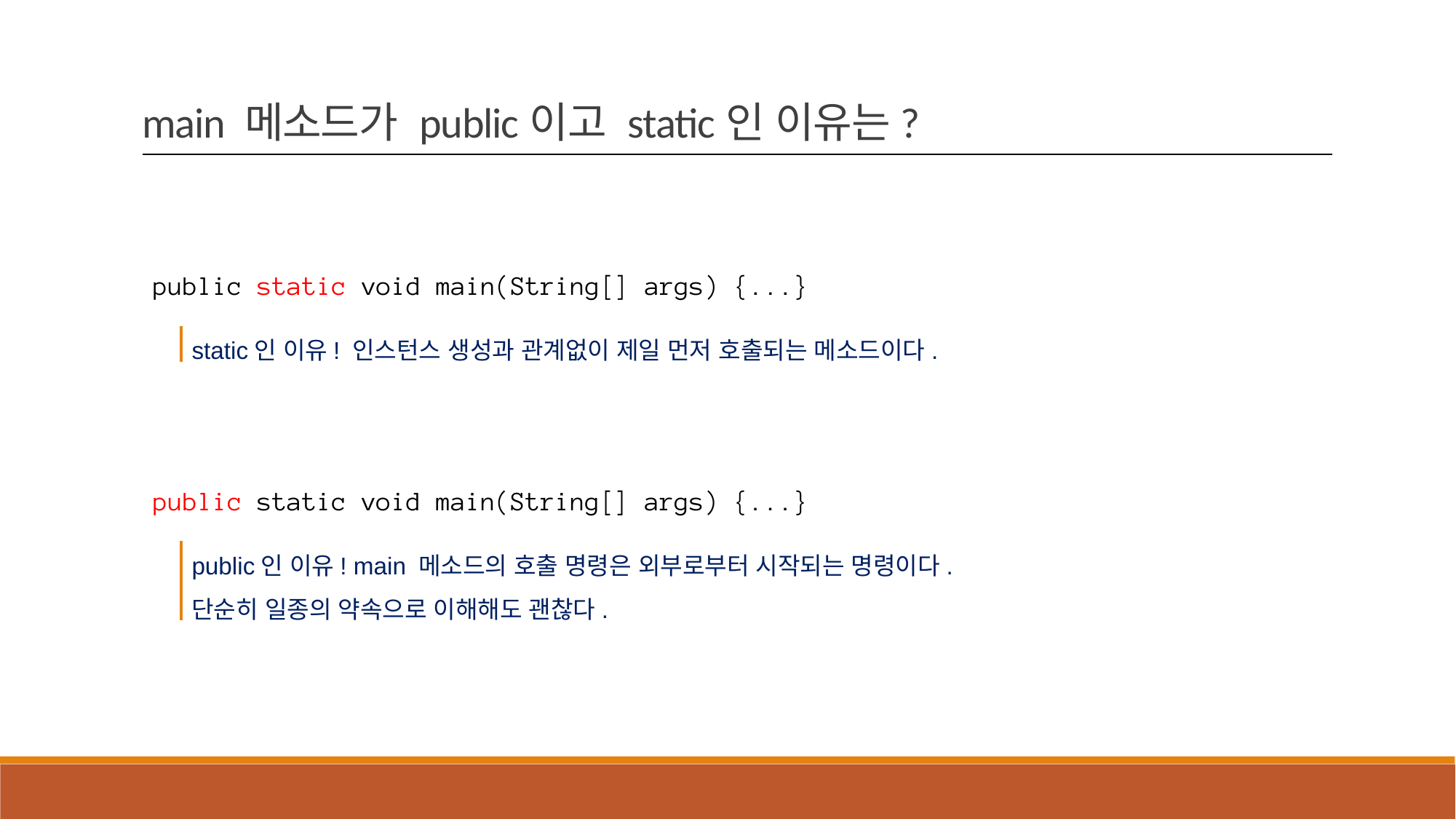

main 메소드가 public이고 static인 이유는?
public static void main(String[] args) {...}
static인 이유! 인스턴스 생성과 관계없이 제일 먼저 호출되는 메소드이다.
public static void main(String[] args) {...}
public인 이유! main 메소드의 호출 명령은 외부로부터 시작되는 명령이다.
단순히 일종의 약속으로 이해해도 괜찮다.